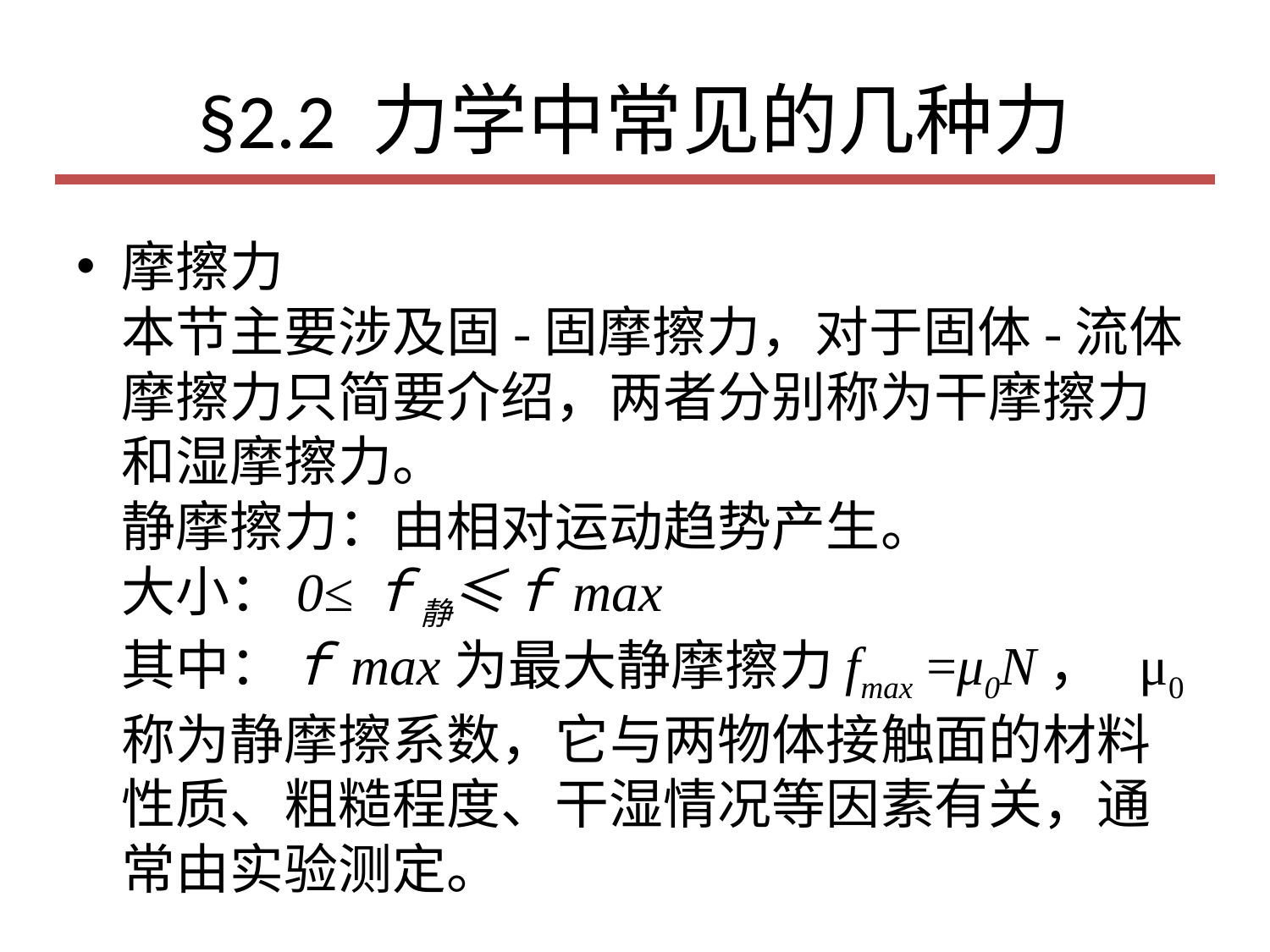

# §2.2 力学中常见的几种力
摩擦力
本节主要涉及固-固摩擦力，对于固体-流体摩擦力只简要介绍，两者分别称为干摩擦力和湿摩擦力。
静摩擦力：由相对运动趋势产生。
大小：0≤ｆ静≤ｆmax
其中：ｆmax为最大静摩擦力fmax =μ0N，  μ0称为静摩擦系数，它与两物体接触面的材料性质、粗糙程度、干湿情况等因素有关，通常由实验测定。